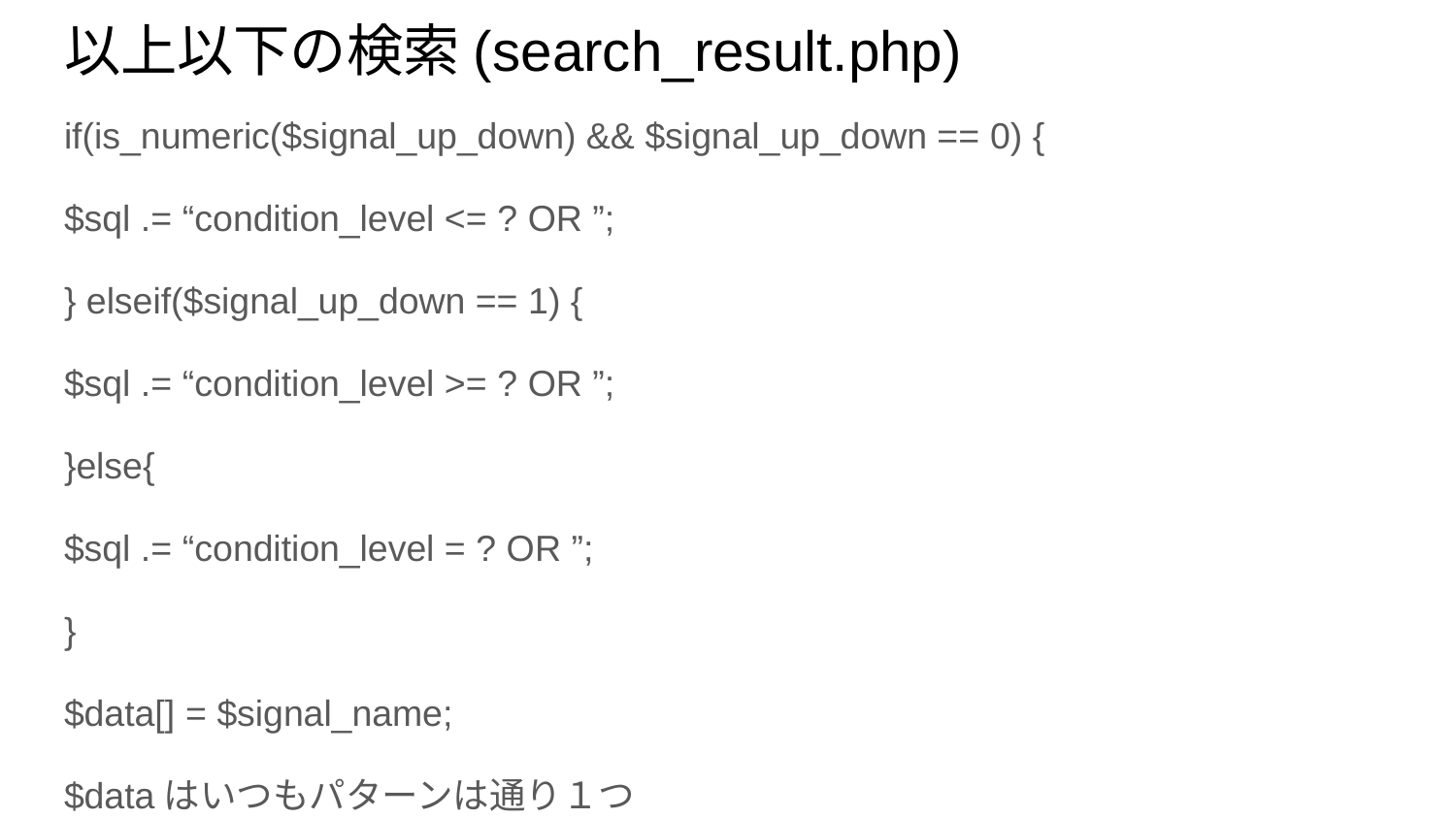

# 以上以下の検索(search_result.php)
if(is_numeric($signal_up_down) && $signal_up_down == 0) {
$sql .= “condition_level <= ? OR ”;
} elseif($signal_up_down == 1) {
$sql .= “condition_level >= ? OR ”;
}else{
$sql .= “condition_level = ? OR ”;
}
$data[] = $signal_name;
$dataはいつもパターンは通り１つ